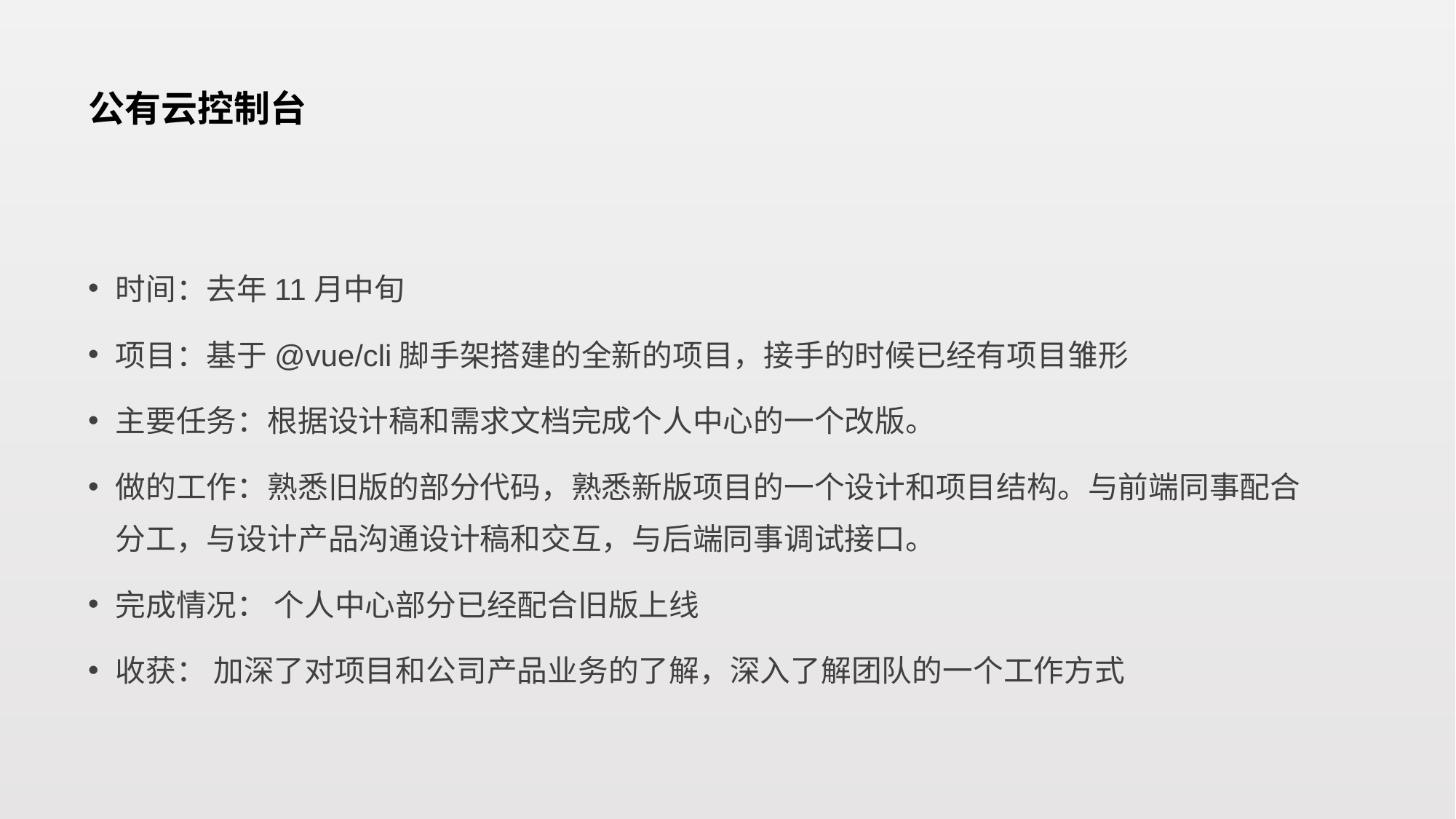

# 公有云控制台

时间：去年11月中旬
项目：基于@vue/cli脚手架搭建的全新的项目，接手的时候已经有项目雏形
主要任务：根据设计稿和需求文档完成个人中心的一个改版。
做的工作：熟悉旧版的部分代码，熟悉新版项目的一个设计和项目结构。与前端同事配合分工，与设计产品沟通设计稿和交互，与后端同事调试接口。
完成情况： 个人中心部分已经配合旧版上线
收获： 加深了对项目和公司产品业务的了解，深入了解团队的一个工作方式